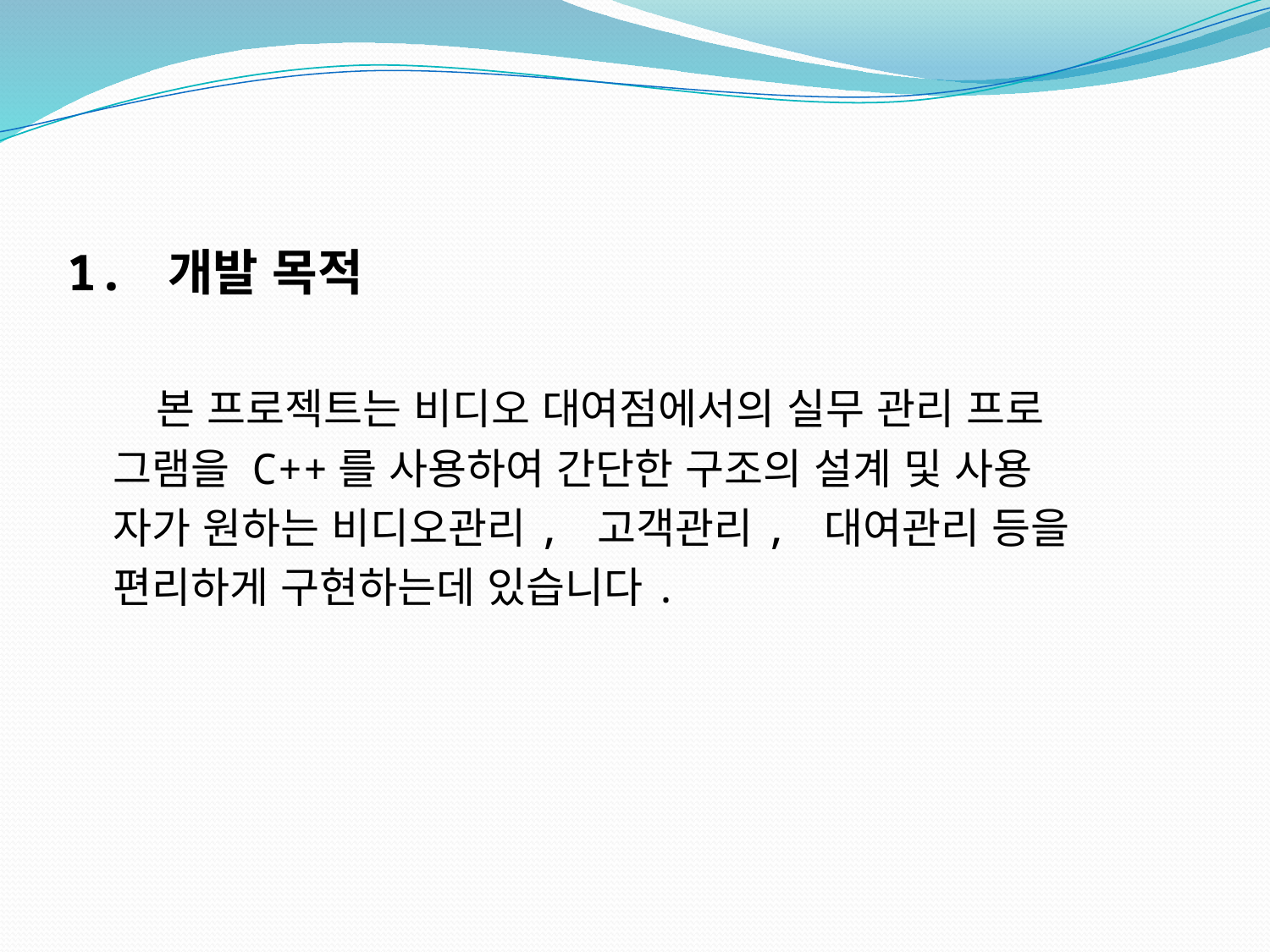

1. 개발 목적

      본 프로젝트는 비디오 대여점에서의 실무 관리 프로
   그램을 C++를 사용하여 간단한 구조의 설계 및 사용
   자가 원하는 비디오관리, 고객관리, 대여관리 등을
   편리하게 구현하는데 있습니다.